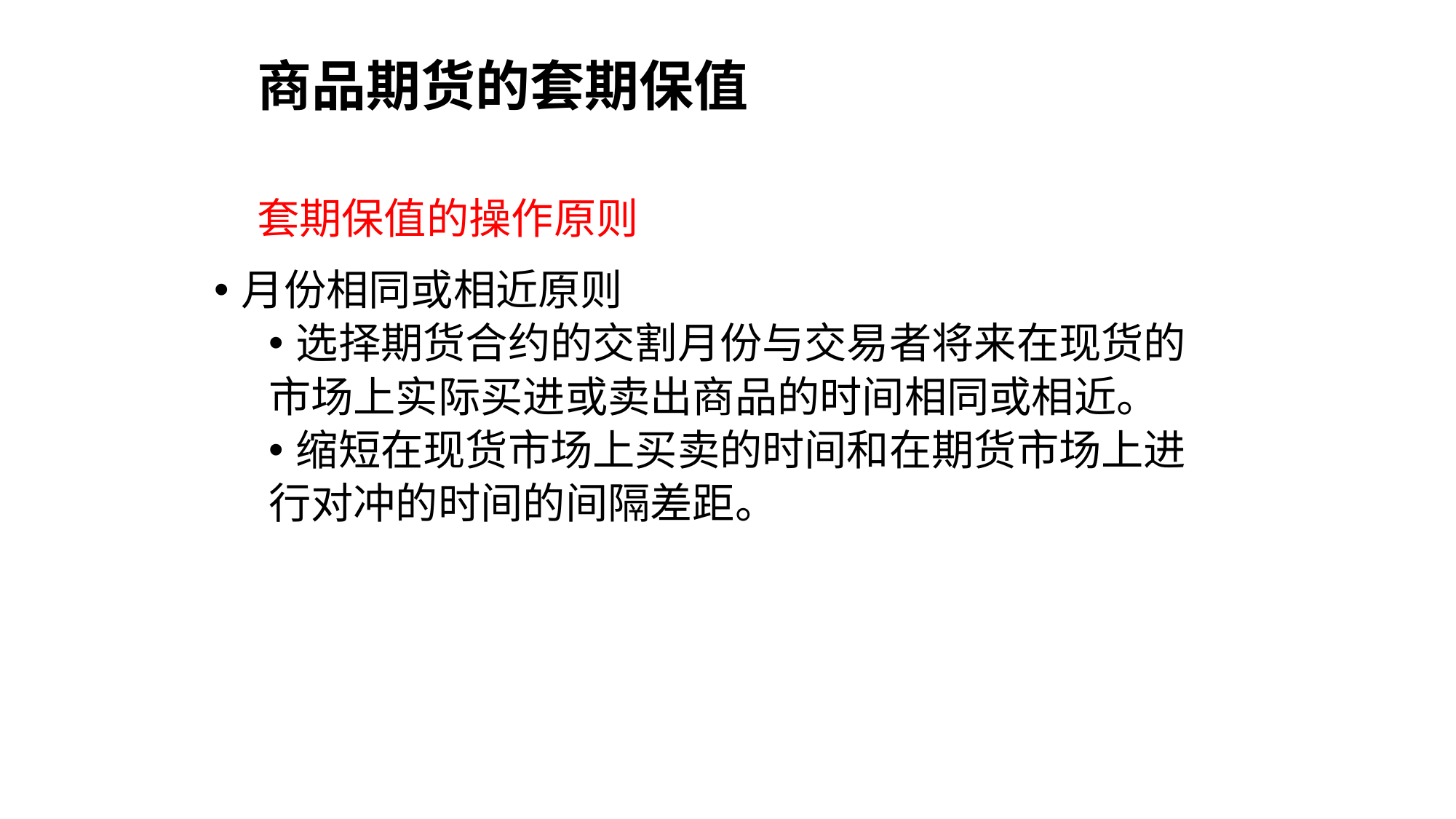

# 商品期货的套期保值
套期保值的操作原则
月份相同或相近原则
选择期货合约的交割月份与交易者将来在现货的
市场上实际买进或卖出商品的时间相同或相近。
缩短在现货市场上买卖的时间和在期货市场上进
行对冲的时间的间隔差距。